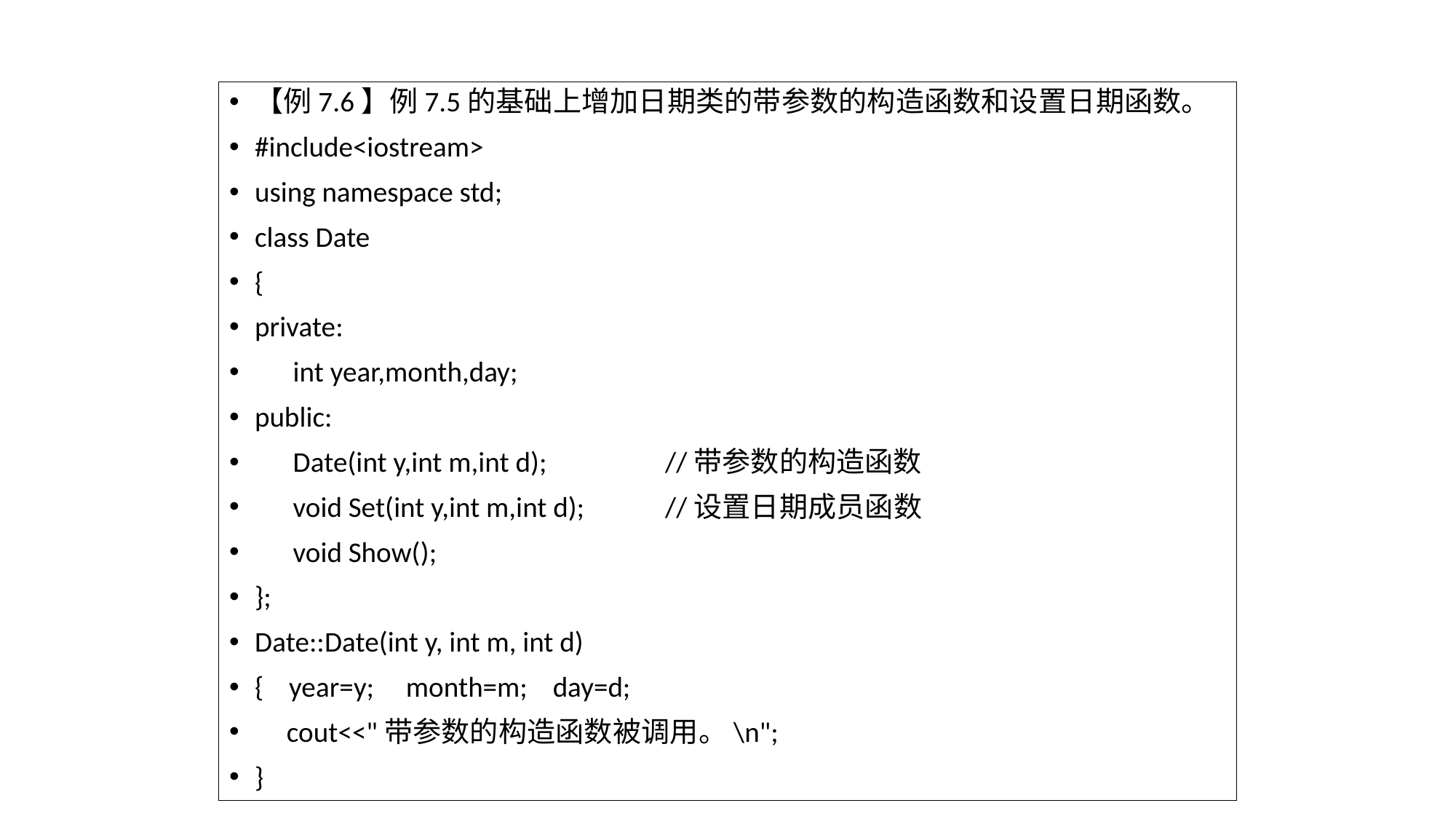

【例7.6】例7.5的基础上增加日期类的带参数的构造函数和设置日期函数。
#include<iostream>
using namespace std;
class Date
{
private:
      int year,month,day;
public:
      Date(int y,int m,int d);      		//带参数的构造函数
      void Set(int y,int m,int d);       	//设置日期成员函数
      void Show();
};
Date::Date(int y, int m, int d)
{    year=y;     month=m;    day=d;
     cout<<"带参数的构造函数被调用。\n";
}